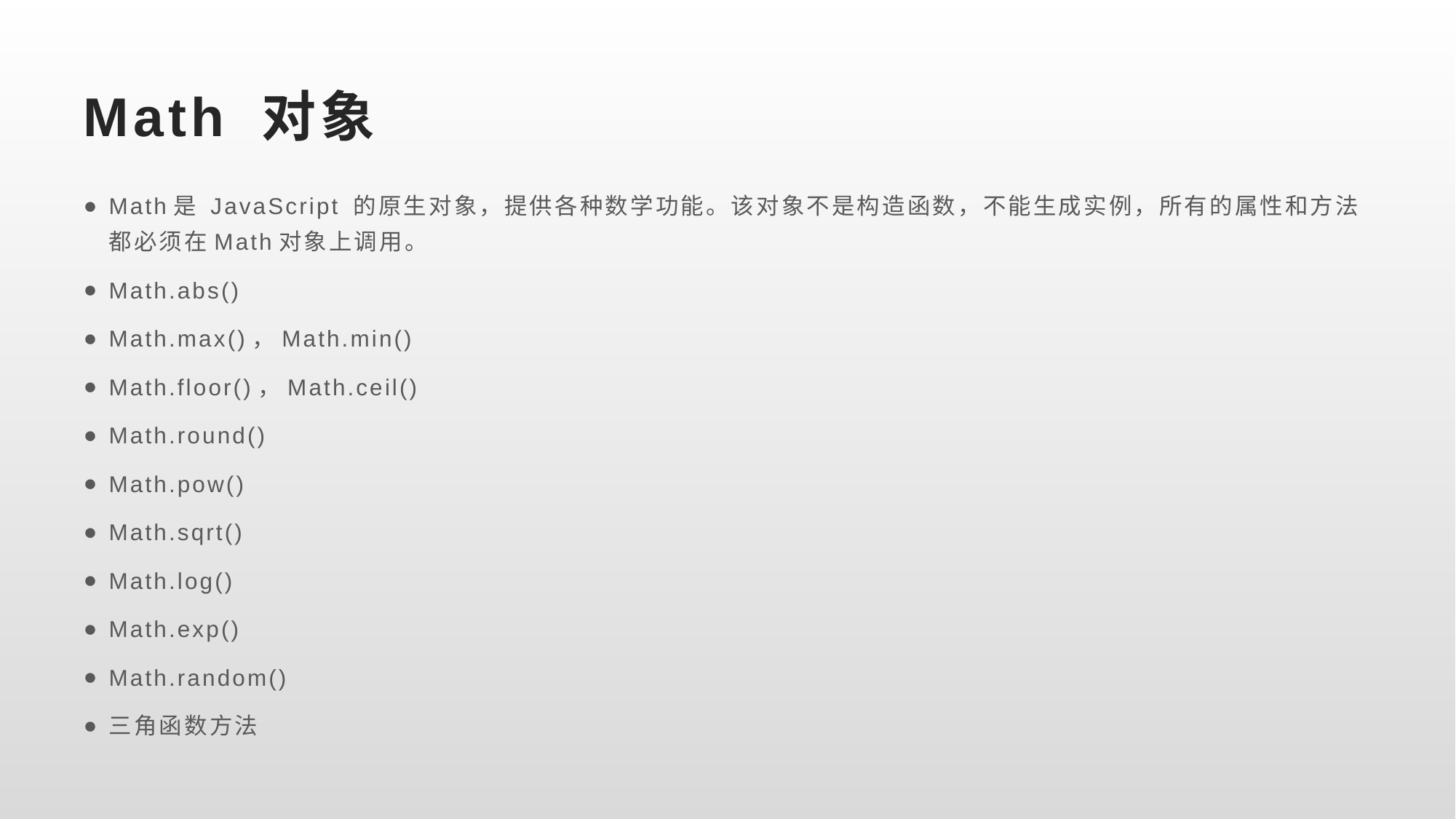

# Math 对象
Math是 JavaScript 的原生对象，提供各种数学功能。该对象不是构造函数，不能生成实例，所有的属性和方法都必须在Math对象上调用。
Math.abs()
Math.max()，Math.min()
Math.floor()，Math.ceil()
Math.round()
Math.pow()
Math.sqrt()
Math.log()
Math.exp()
Math.random()
三角函数方法